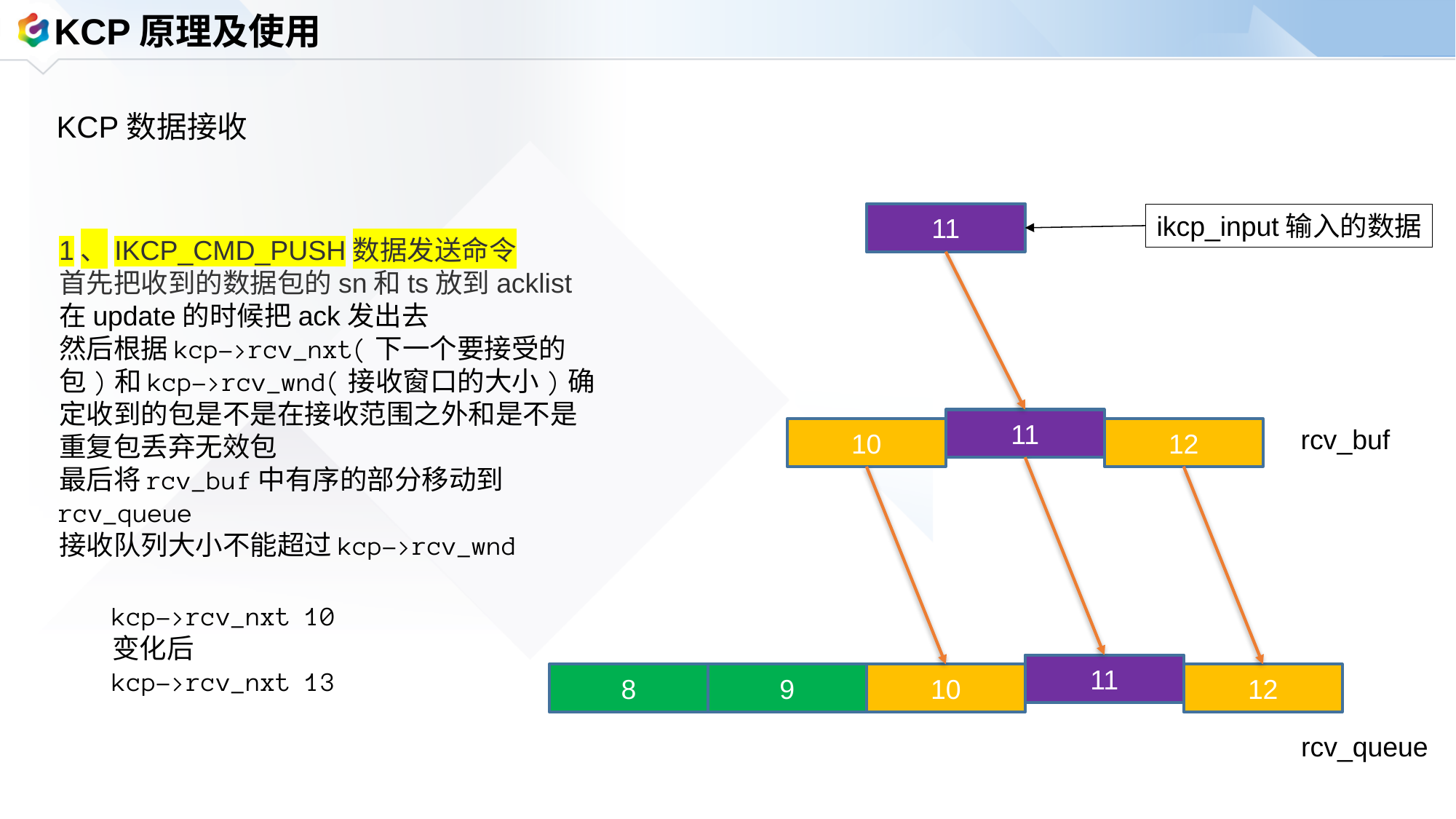

KCP原理及使用

KCP数据接收
ikcp_input输入的数据
11
1、IKCP_CMD_PUSH数据发送命令
首先把收到的数据包的sn和ts放到acklist
在update的时候把ack发出去
然后根据kcp->rcv_nxt(下一个要接受的包)和kcp->rcv_wnd(接收窗口的大小)确定收到的包是不是在接收范围之外和是不是重复包丢弃无效包
最后将rcv_buf中有序的部分移动到rcv_queue
接收队列大小不能超过kcp->rcv_wnd
11
rcv_buf
10
12
kcp->rcv_nxt 10
变化后
kcp->rcv_nxt 13
11
8
9
10
12
rcv_queue